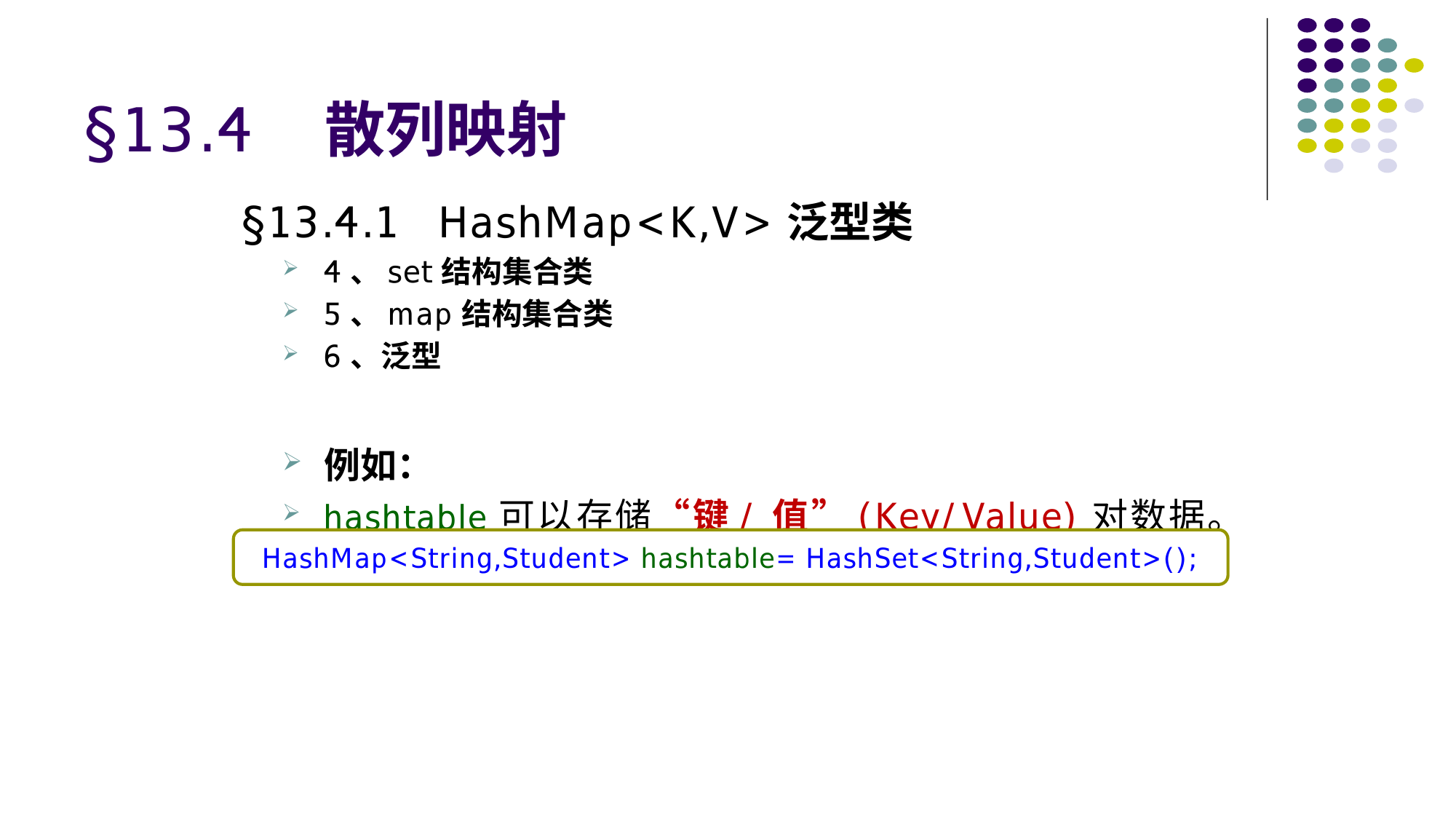

# §13.4   散列映射
§13.4.1   HashMap<K,V>泛型类
4、set结构集合类
5、map结构集合类
6、泛型

例如：
hashtable可以存储“键/值”(Key/Value)对数据。
HashMap<String,Student> hashtable= HashSet<String,Student>();
43